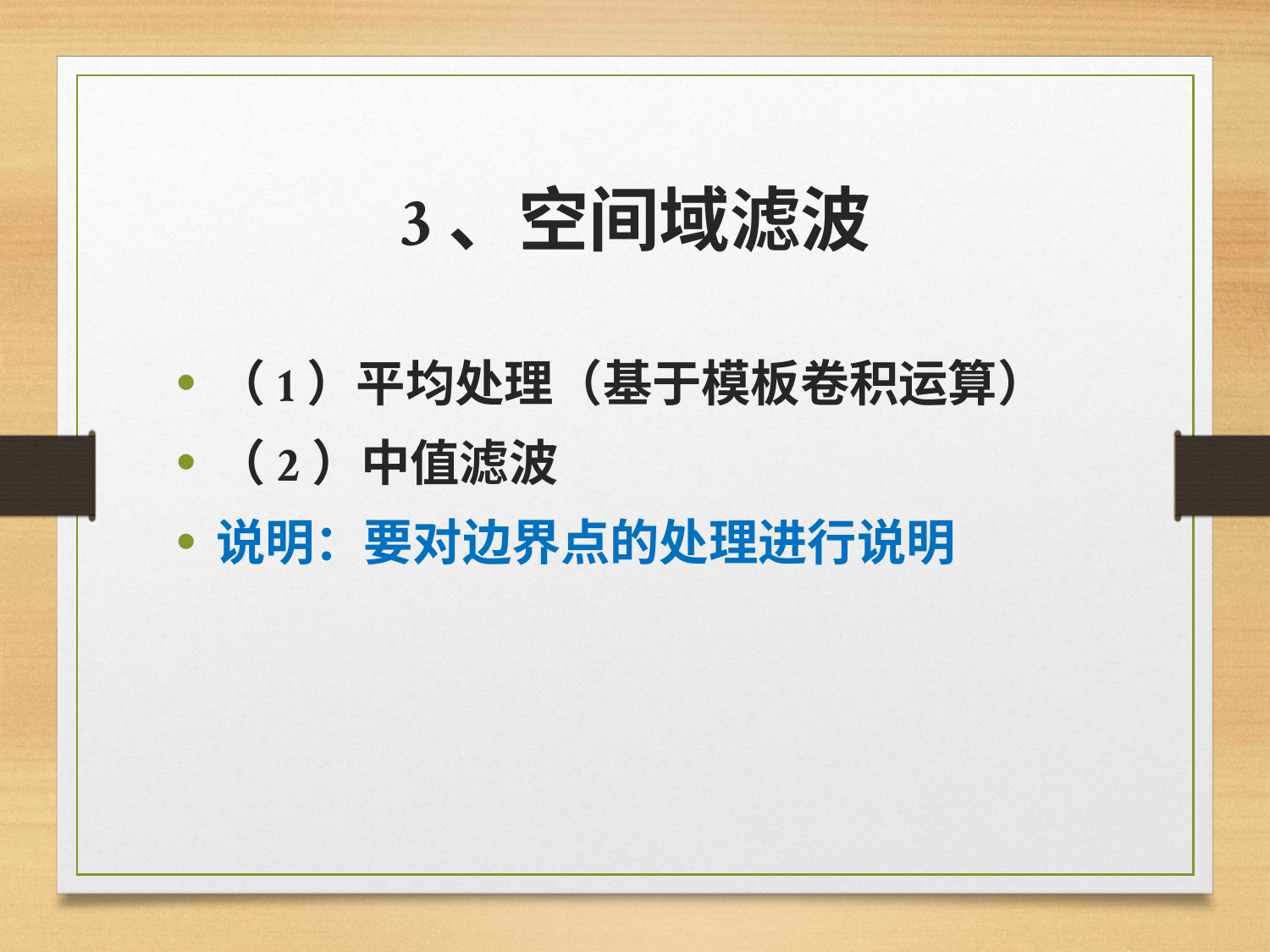

# 3、空间域滤波
（1）平均处理（基于模板卷积运算）
（2）中值滤波
说明：要对边界点的处理进行说明